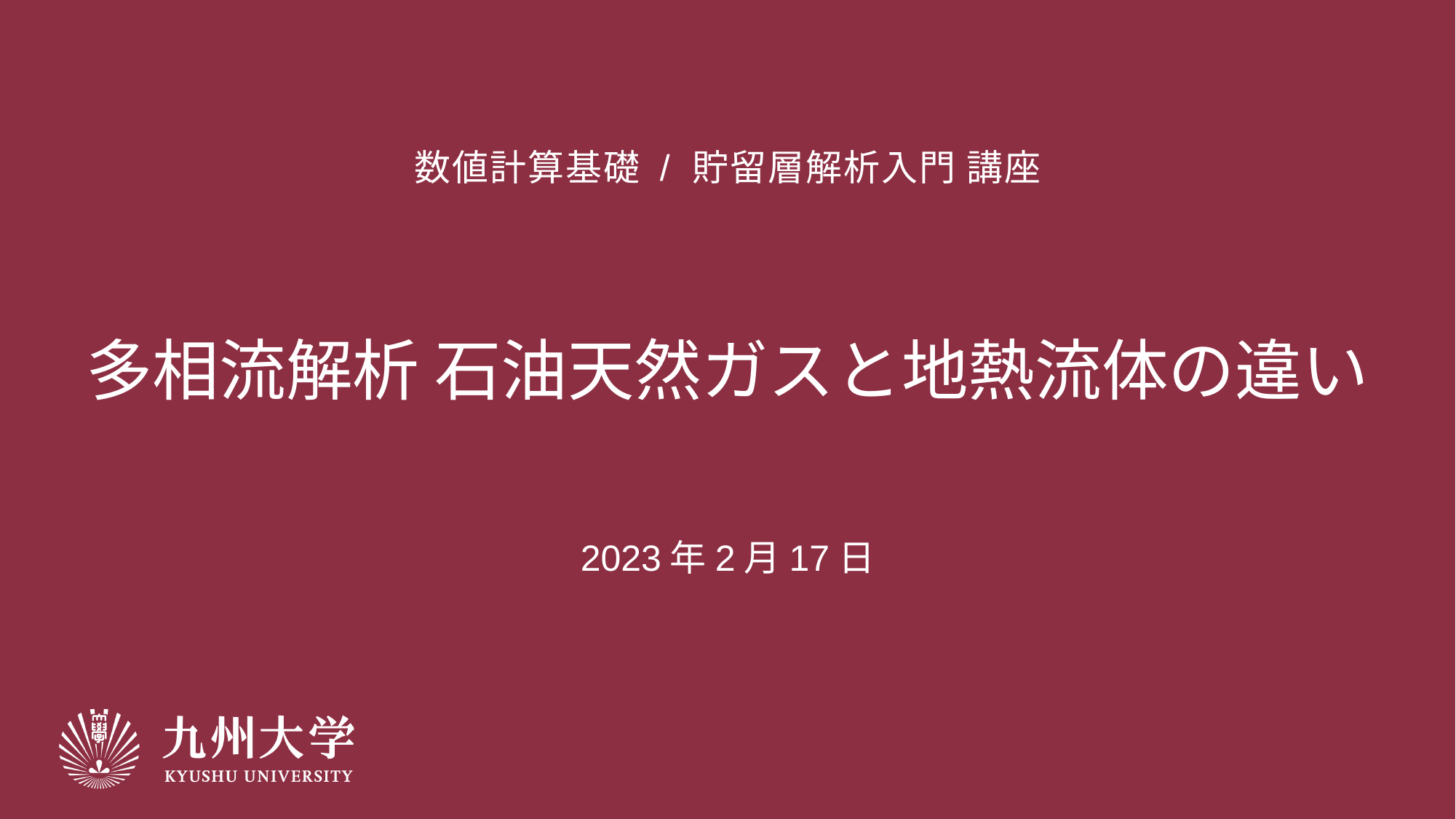

# 数値計算基礎 / 貯留層解析入門 講座
多相流解析 石油天然ガスと地熱流体の違い
2023年2月17日